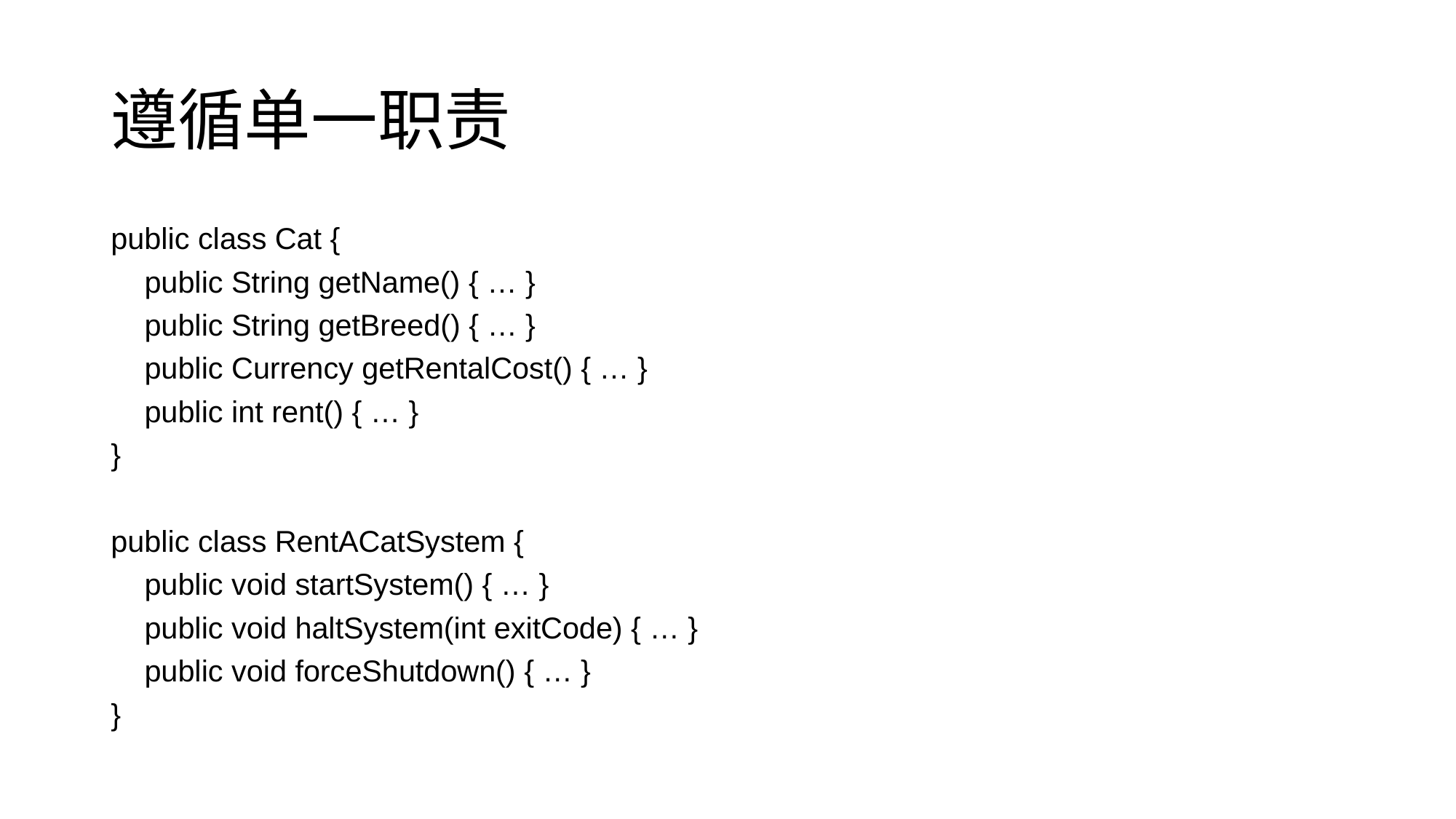

# 遵循单一职责
public class Cat {
    public String getName() { … }
    public String getBreed() { … }
    public Currency getRentalCost() { … }
    public int rent() { … }
}

public class RentACatSystem {
    public void startSystem() { … }
    public void haltSystem(int exitCode) { … }
    public void forceShutdown() { … }
}